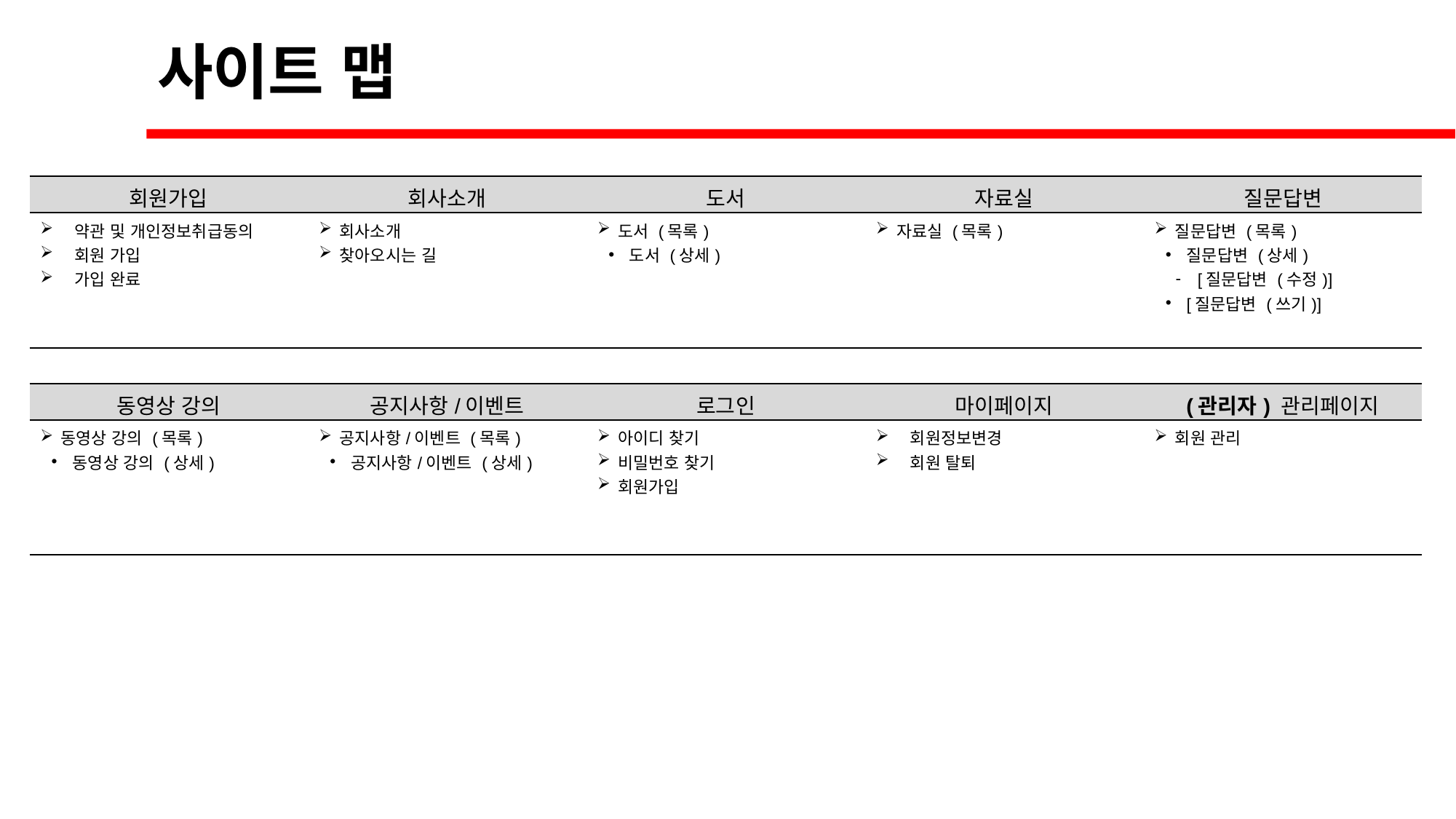

사이트 맵

| 회원가입 | 회사소개 | 도서 | 자료실 | 질문답변 |
| --- | --- | --- | --- | --- |
| 약관 및 개인정보취급동의 회원 가입 가입 완료 | 회사소개 찾아오시는 길 | 도서 (목록) 도서 (상세) | 자료실 (목록) | 질문답변 (목록) 질문답변 (상세) [질문답변 (수정)] [질문답변 (쓰기)] |
| 동영상 강의 | 공지사항/이벤트 | 로그인 | 마이페이지 | (관리자) 관리페이지 |
| --- | --- | --- | --- | --- |
| 동영상 강의 (목록) 동영상 강의 (상세) | 공지사항/이벤트 (목록) 공지사항/이벤트 (상세) | 아이디 찾기 비밀번호 찾기 회원가입 | 회원정보변경 회원 탈퇴 | 회원 관리 |